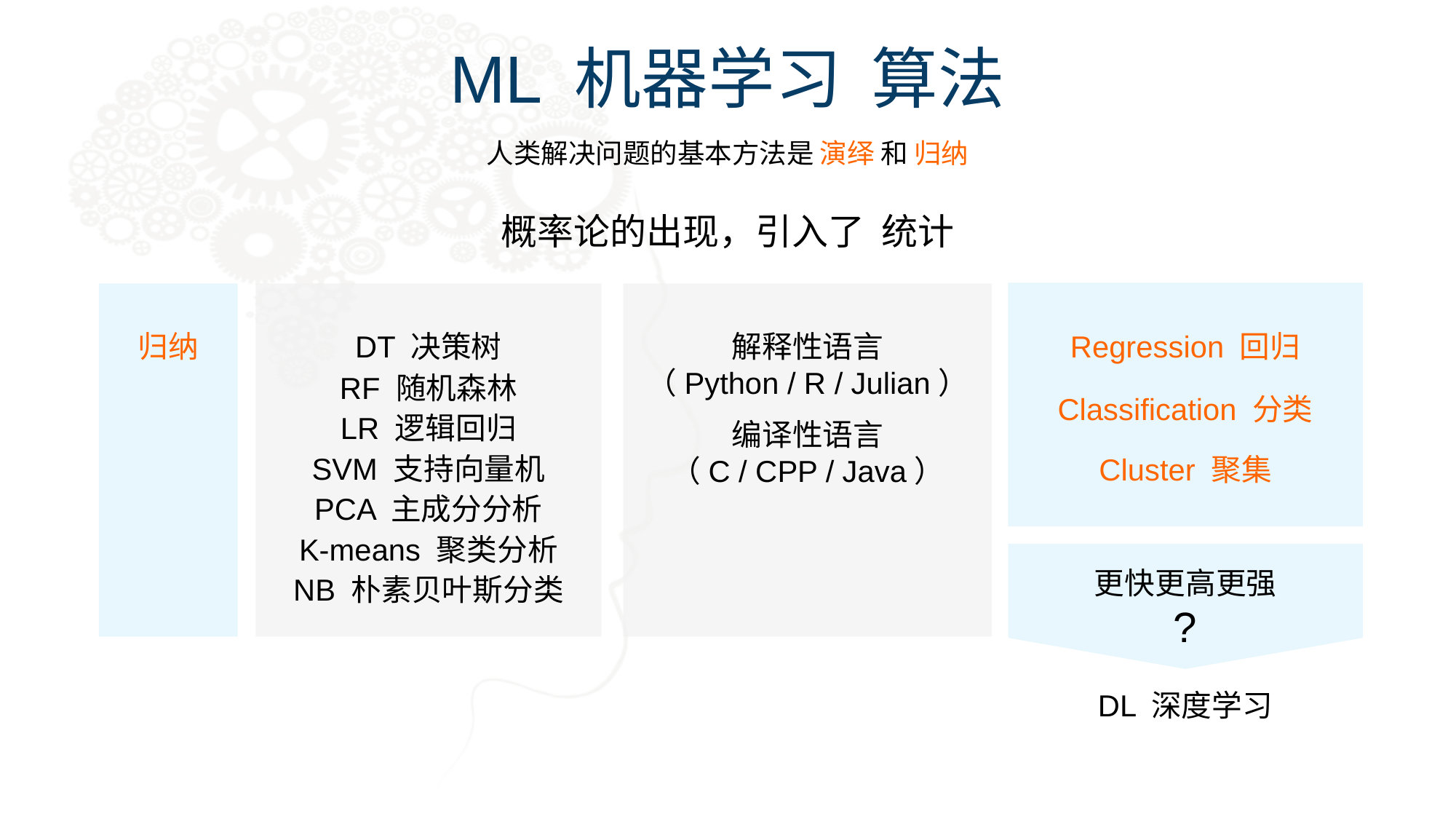

ML 机器学习  算法
人类解决问题的基本方法是 演绎 和 归纳
概率论的出现，引入了  统计

归纳
DT 决策树
解释性语言
（Python / R / Julian）
Regression 回归
RF 随机森林
Classification 分类
LR 逻辑回归
编译性语言
（C / CPP / Java）

SVM 支持向量机
Cluster 聚集
PCA 主成分分析
K-means 聚类分析
更快更高更强
?
NB 朴素贝叶斯分类
DL 深度学习